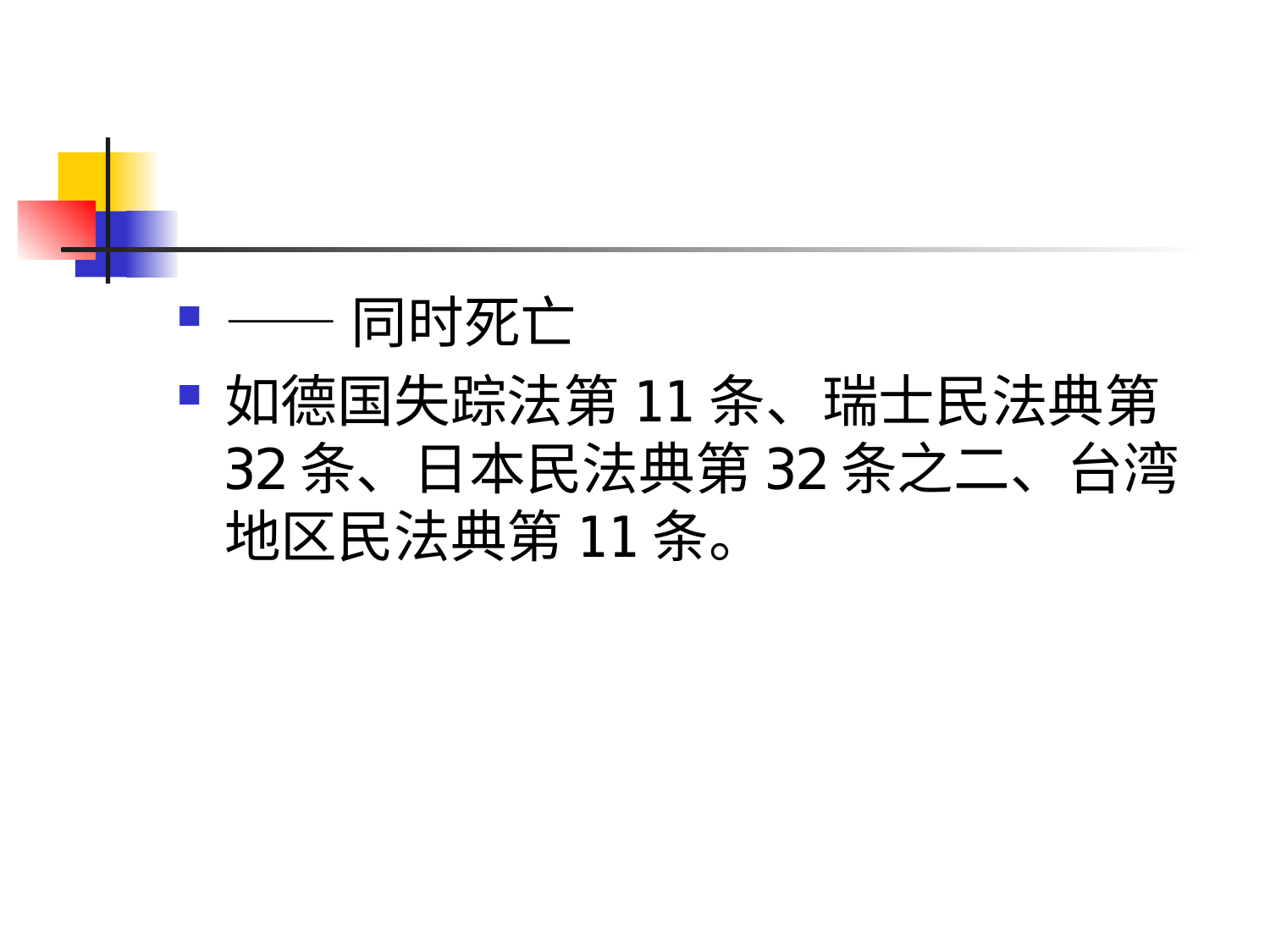

#
——同时死亡
如德国失踪法第11条、瑞士民法典第32条、日本民法典第32条之二、台湾地区民法典第11条。